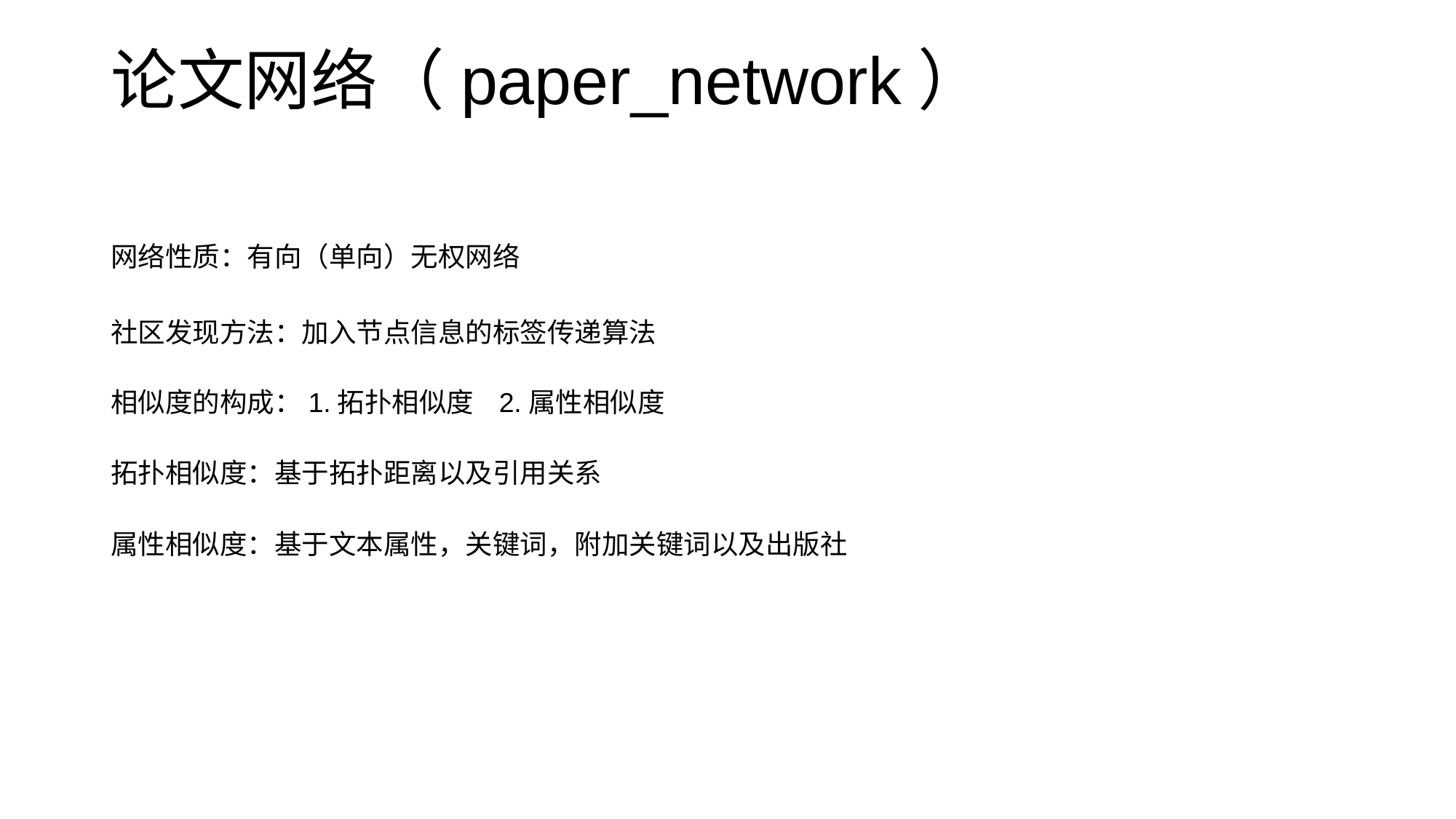

# 论文网络（paper_network）
网络性质：有向（单向）无权网络
社区发现方法：加入节点信息的标签传递算法
相似度的构成：1.拓扑相似度   2.属性相似度
拓扑相似度：基于拓扑距离以及引用关系

属性相似度：基于文本属性，关键词，附加关键词以及出版社